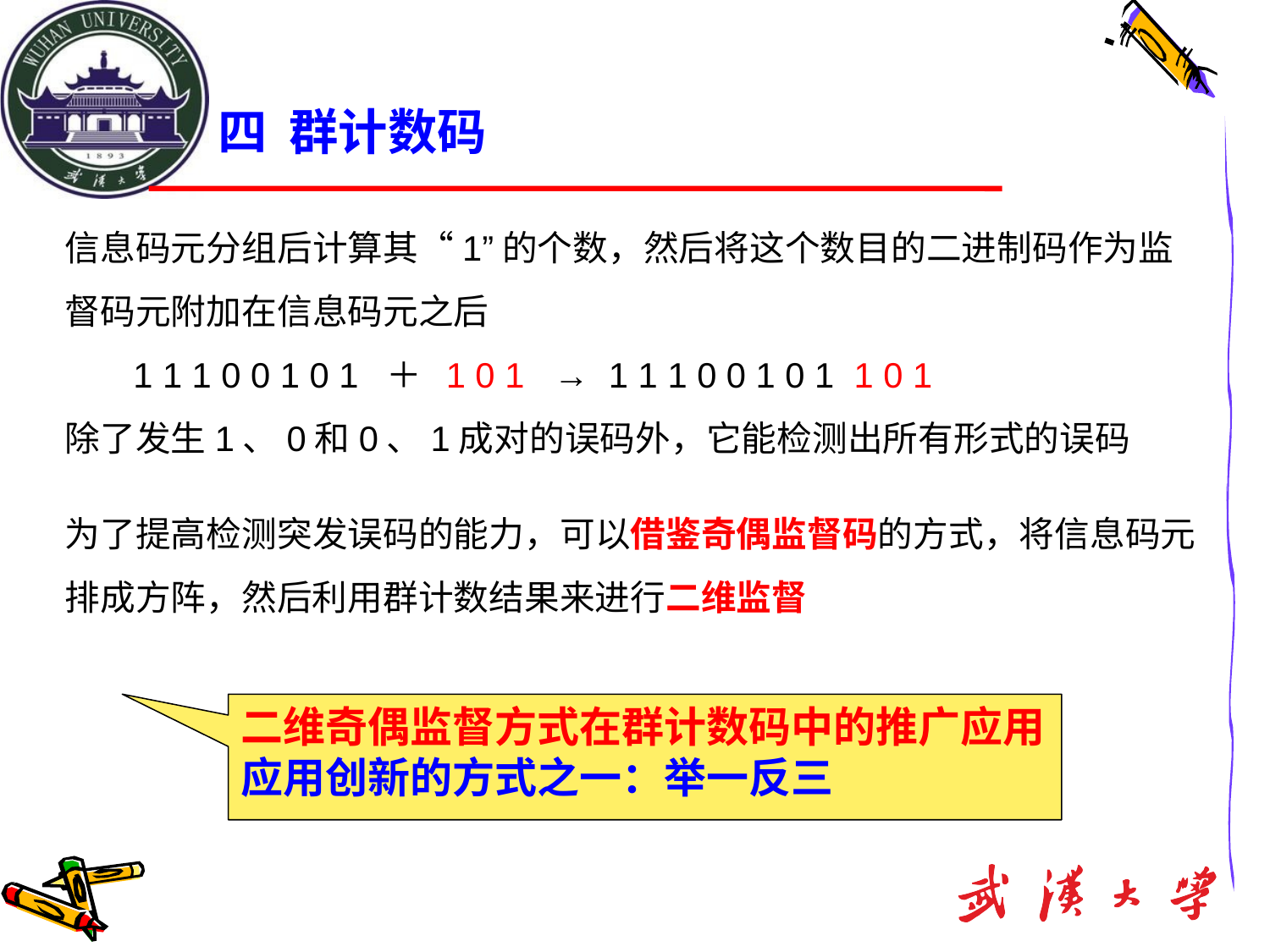

# 四  群计数码
信息码元分组后计算其“1”的个数，然后将这个数目的二进制码作为监督码元附加在信息码元之后
       1 1 1 0 0 1 0 1  ＋  1 0 1   →  1 1 1 0 0 1 0 1  1 0 1
除了发生1、0和0、1成对的误码外，它能检测出所有形式的误码

为了提高检测突发误码的能力，可以借鉴奇偶监督码的方式，将信息码元排成方阵，然后利用群计数结果来进行二维监督
二维奇偶监督方式在群计数码中的推广应用应用创新的方式之一：举一反三